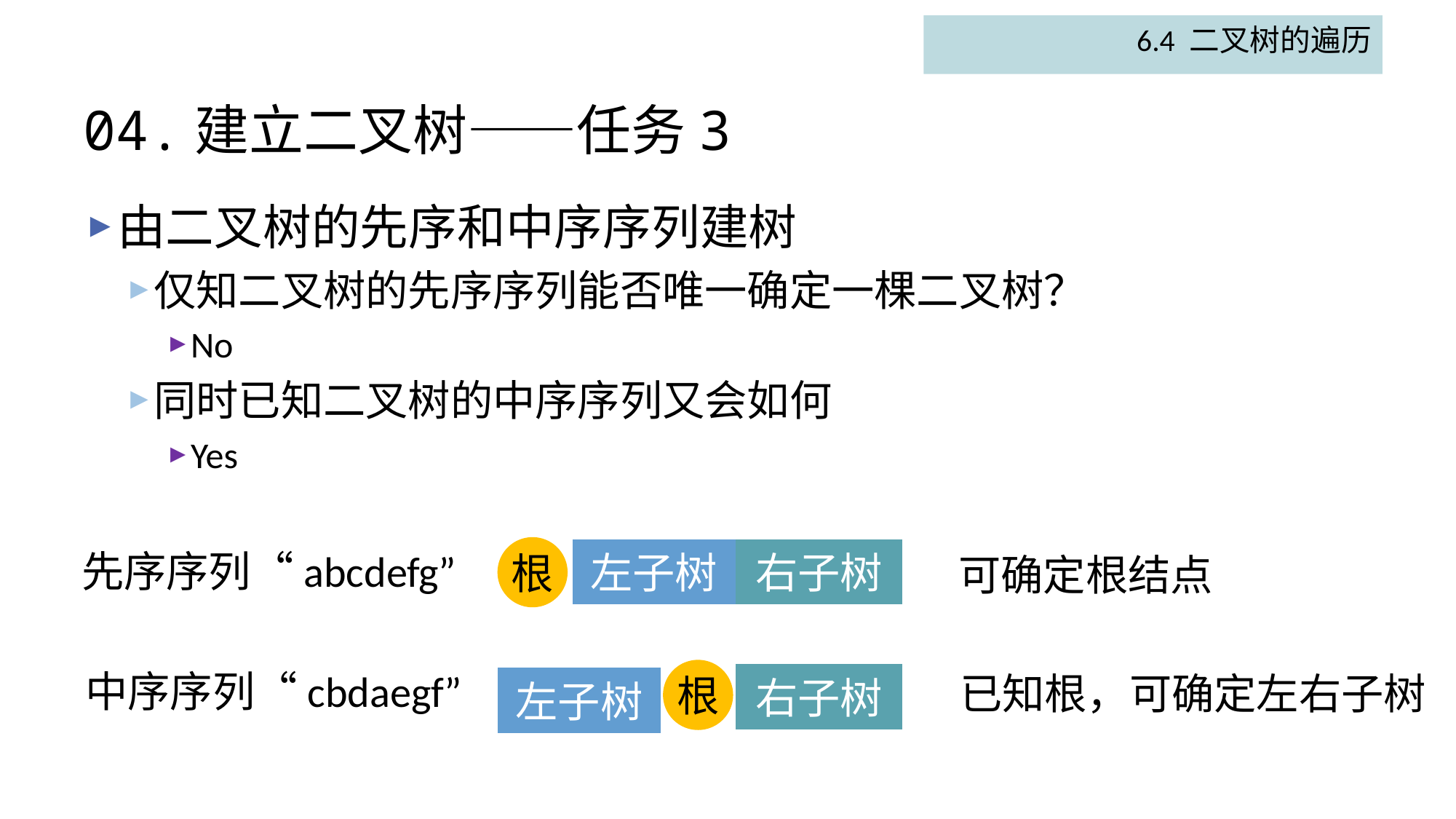

6.4 二叉树的遍历
# 04.建立二叉树——任务3
由二叉树的先序和中序序列建树
仅知二叉树的先序序列能否唯一确定一棵二叉树？
No
同时已知二叉树的中序序列又会如何
Yes

先序序列“abcdefg”
根
左子树
右子树
可确定根结点
中序序列“cbdaegf”
根
右子树
左子树
已知根，可确定左右子树